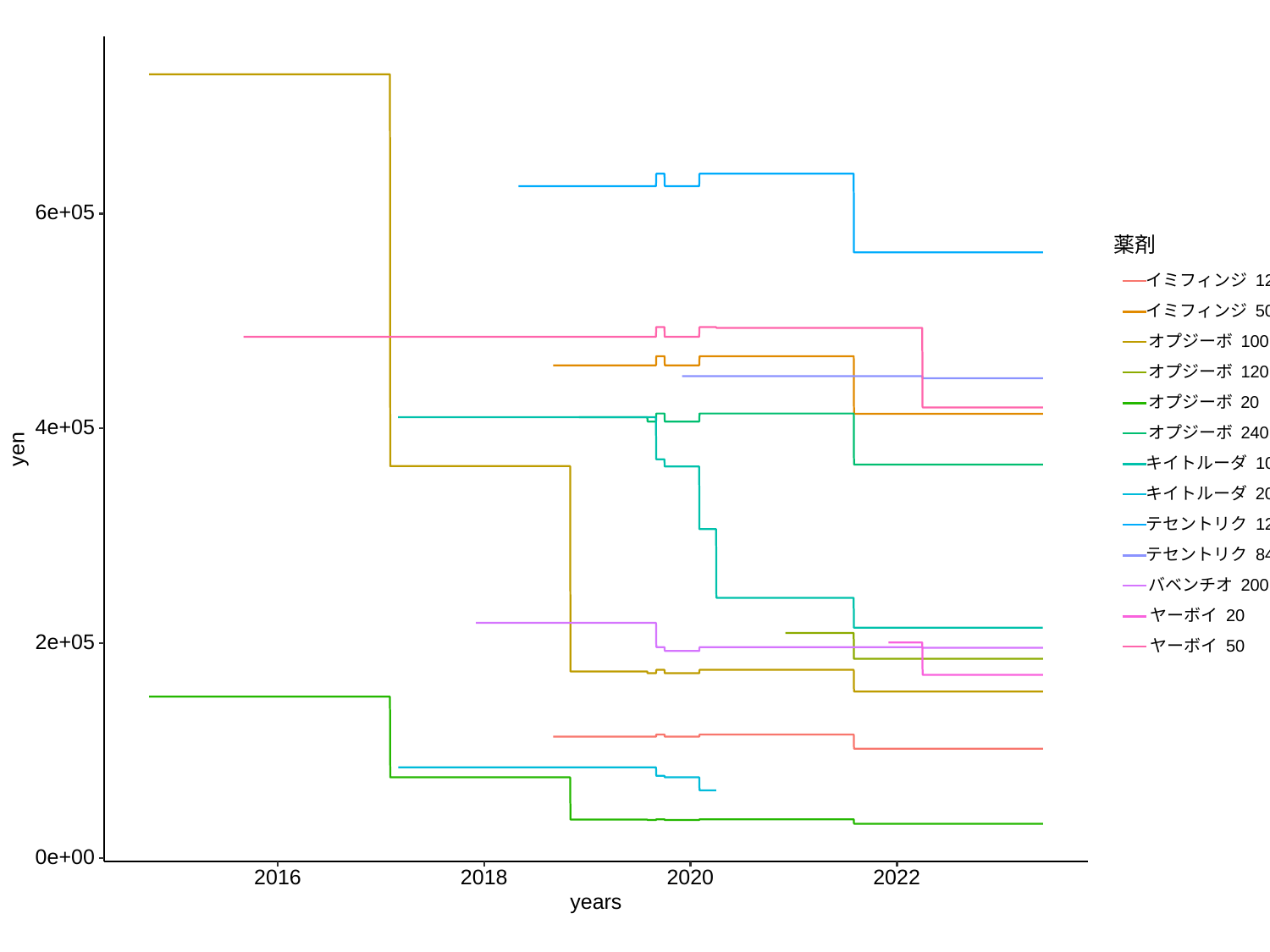

6e+05

薬剤
イミフィンジ 120

イミフィンジ 500

オプジーボ 100

オプジーボ 120

オプジーボ 20

4e+05
オプジーボ 240

yen
キイトルーダ 100

キイトルーダ 20

テセントリク 1200

テセントリク 840

バベンチオ 200

ヤーボイ 20

2e+05
ヤーボイ 50

0e+00

2016
2018
2020
2022
years